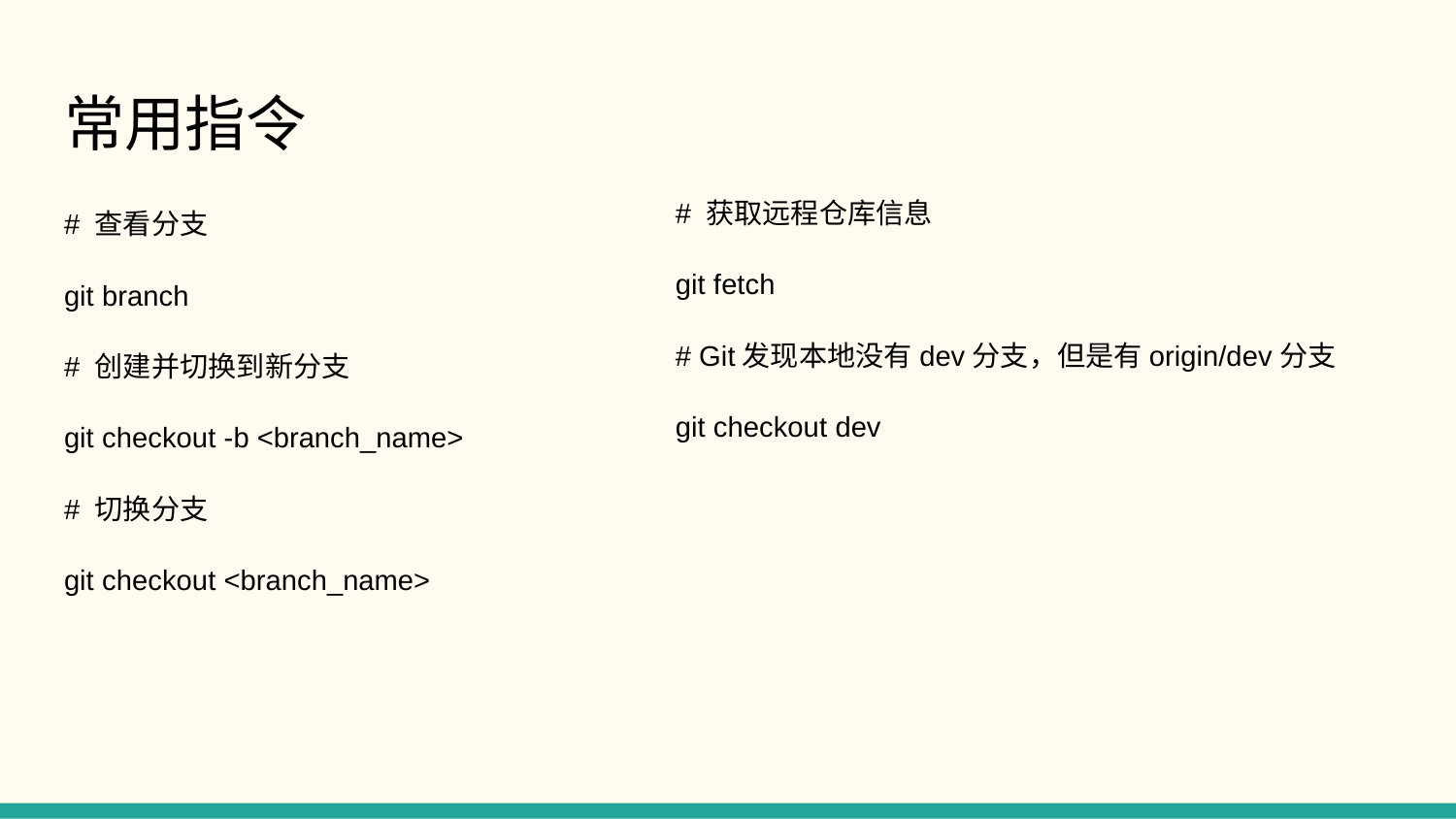

# 常用指令
# 获取远程仓库信息
git fetch
# Git发现本地没有dev分支，但是有origin/dev分支
git checkout dev

# 查看分支
git branch
# 创建并切换到新分支
git checkout -b <branch_name>
# 切换分支
git checkout <branch_name>